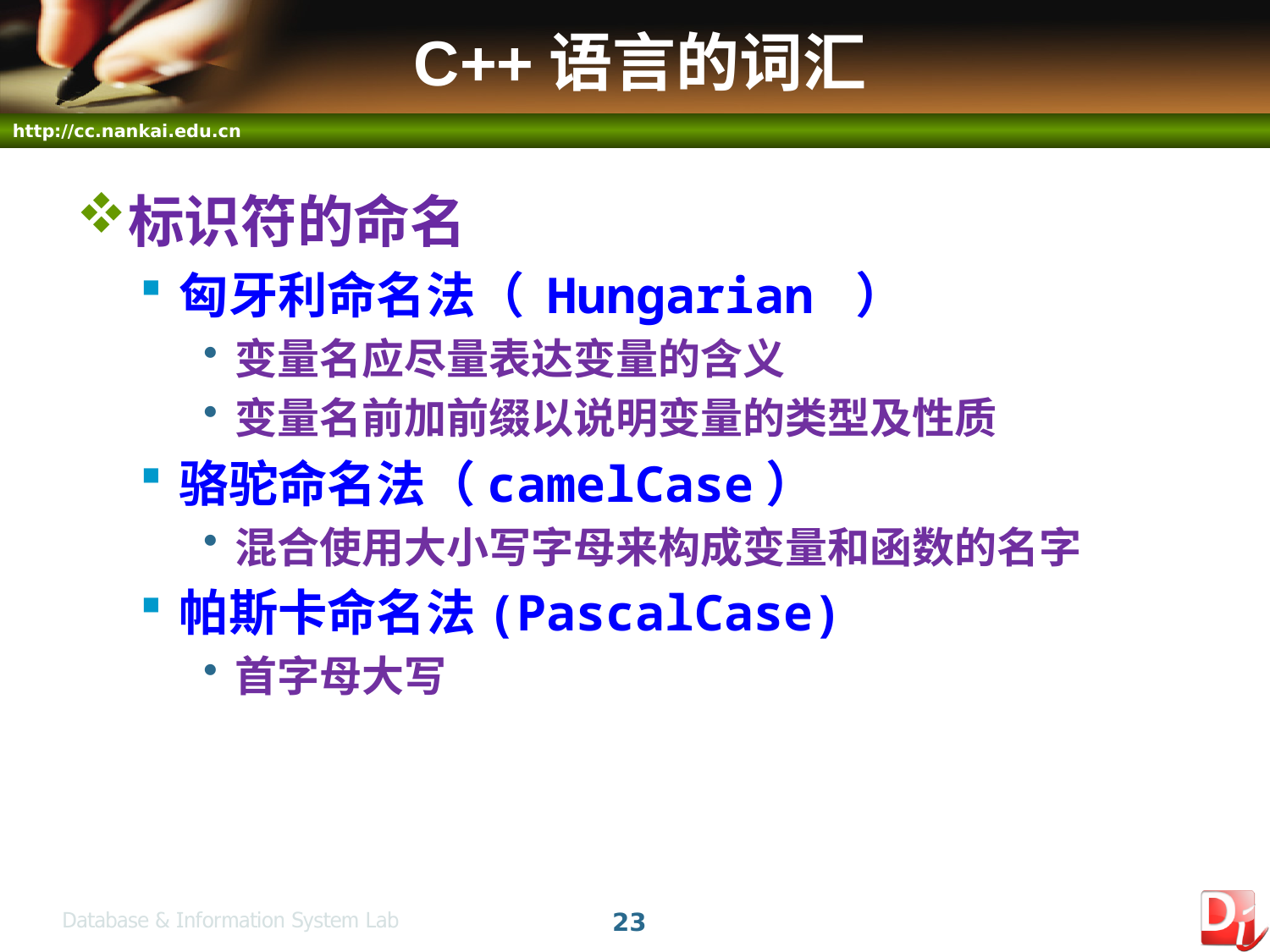

# C++语言的词汇
标识符的命名
匈牙利命名法（ Hungarian ）
变量名应尽量表达变量的含义
变量名前加前缀以说明变量的类型及性质
骆驼命名法（camelCase）
混合使用大小写字母来构成变量和函数的名字
帕斯卡命名法(PascalCase)
首字母大写
23
Database & Information System Lab